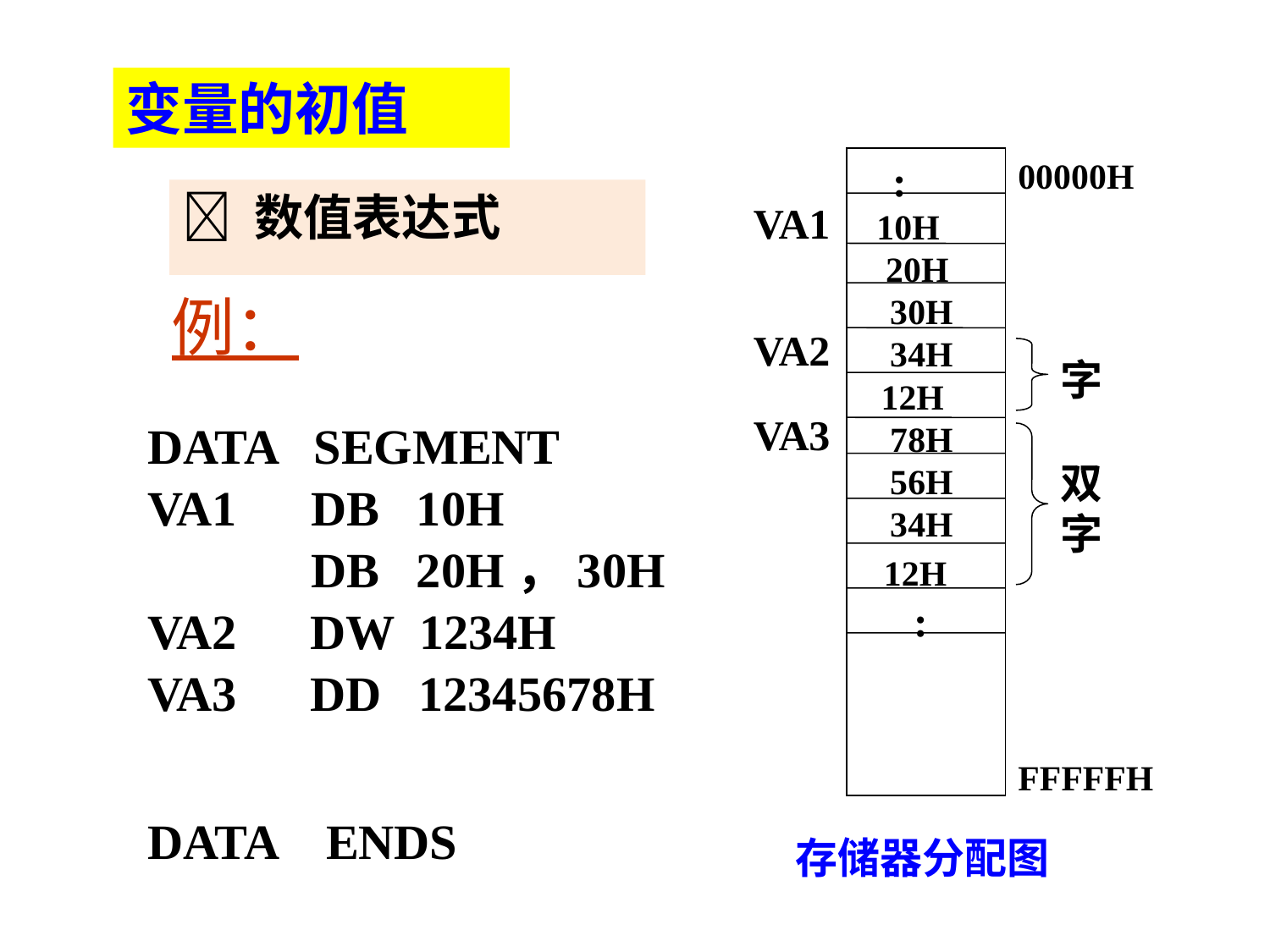

变量的初值
:
10H     20H   30H  34H  12H    78H  56H  34H  12H
:

00000H
VA1

VA2

字

VA3

双字

FFFFFH
存储器分配图
• 数值表达式
例：
DATA   SEGMENT
VA1	   DB   10H
    	   DB   20H，30H
VA2      DW  1234H
VA3      DD   12345678H
DATA    ENDS
16